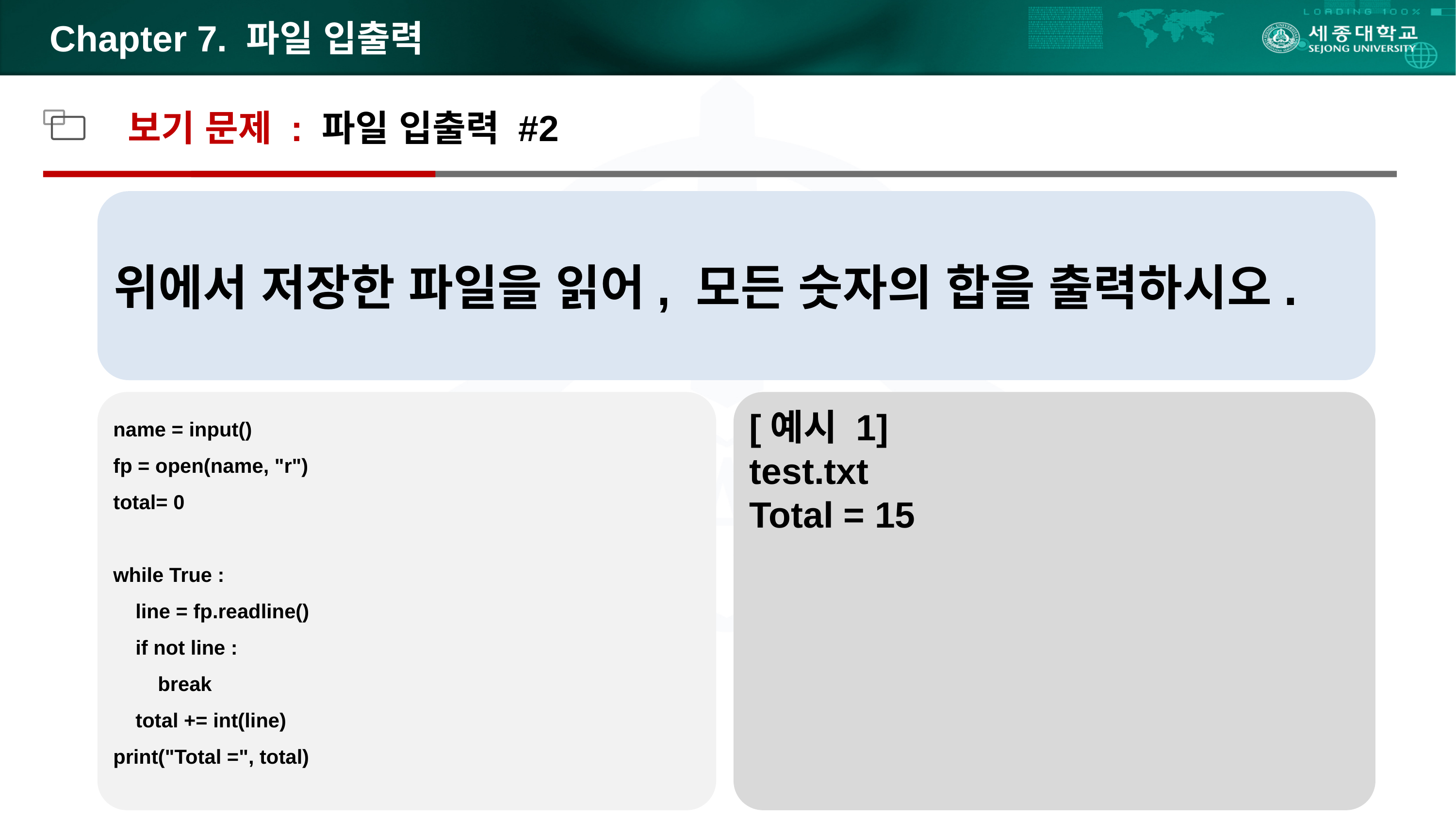

# Chapter 7. 파일 입출력
보기 문제 : 파일 입출력 #2
위에서 저장한 파일을 읽어, 모든 숫자의 합을 출력하시오.
name = input()
fp = open(name, "r")
total= 0

while True :
    line = fp.readline()
    if not line :
        break
    total += int(line)
print("Total =", total)
[예시 1]
test.txt
Total = 15